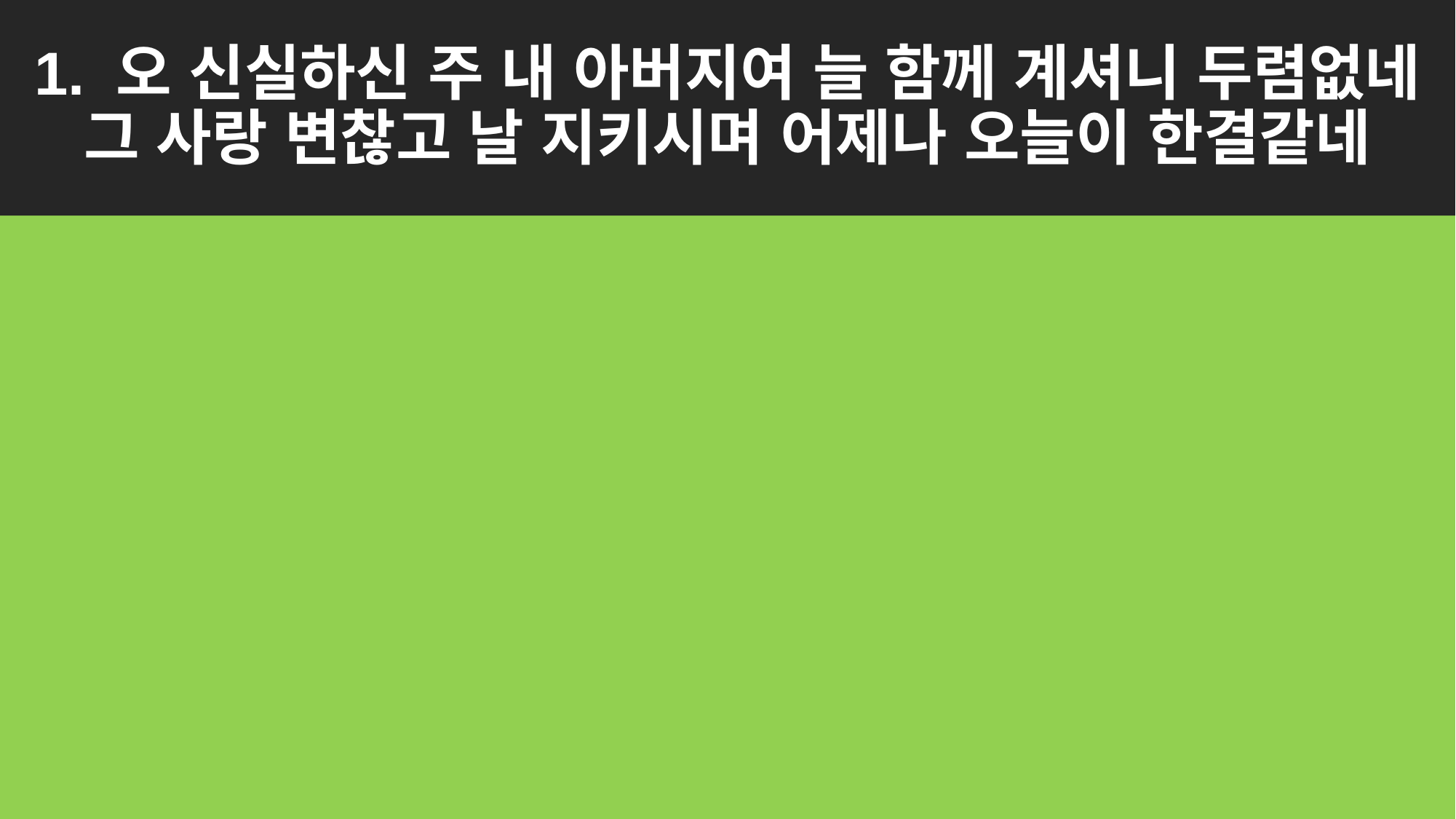

# 1. 오 신실하신 주 내 아버지여 늘 함께 계셔니 두렴없네 그 사랑 변찮고 날 지키시며 어제나 오늘이 한결같네